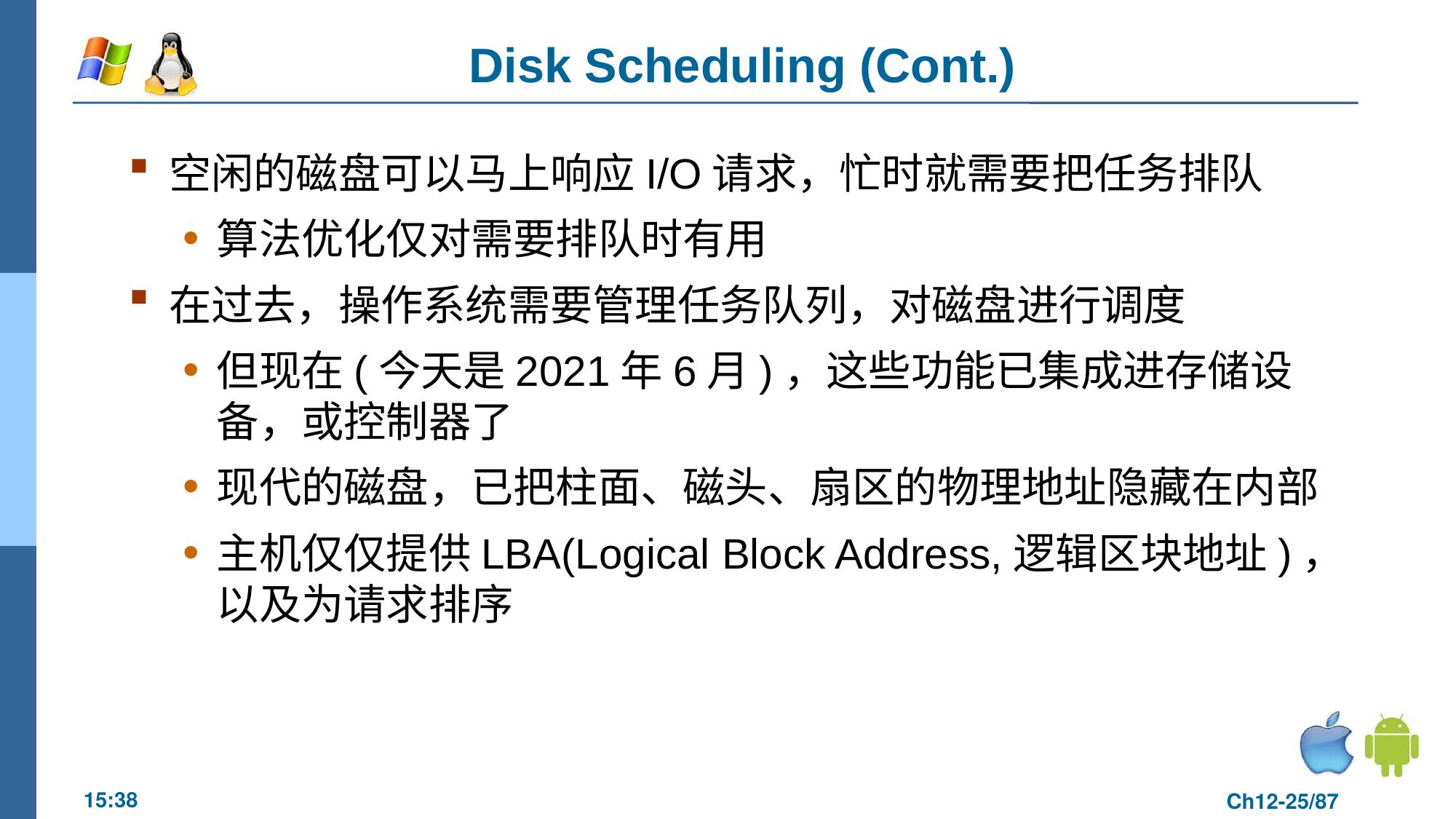

# Disk Scheduling (Cont.)
空闲的磁盘可以马上响应I/O请求，忙时就需要把任务排队
算法优化仅对需要排队时有用
在过去，操作系统需要管理任务队列，对磁盘进行调度
但现在(今天是2021年6月)，这些功能已集成进存储设备，或控制器了
现代的磁盘，已把柱面、磁头、扇区的物理地址隐藏在内部
主机仅仅提供LBA(Logical Block Address,逻辑区块地址)，以及为请求排序